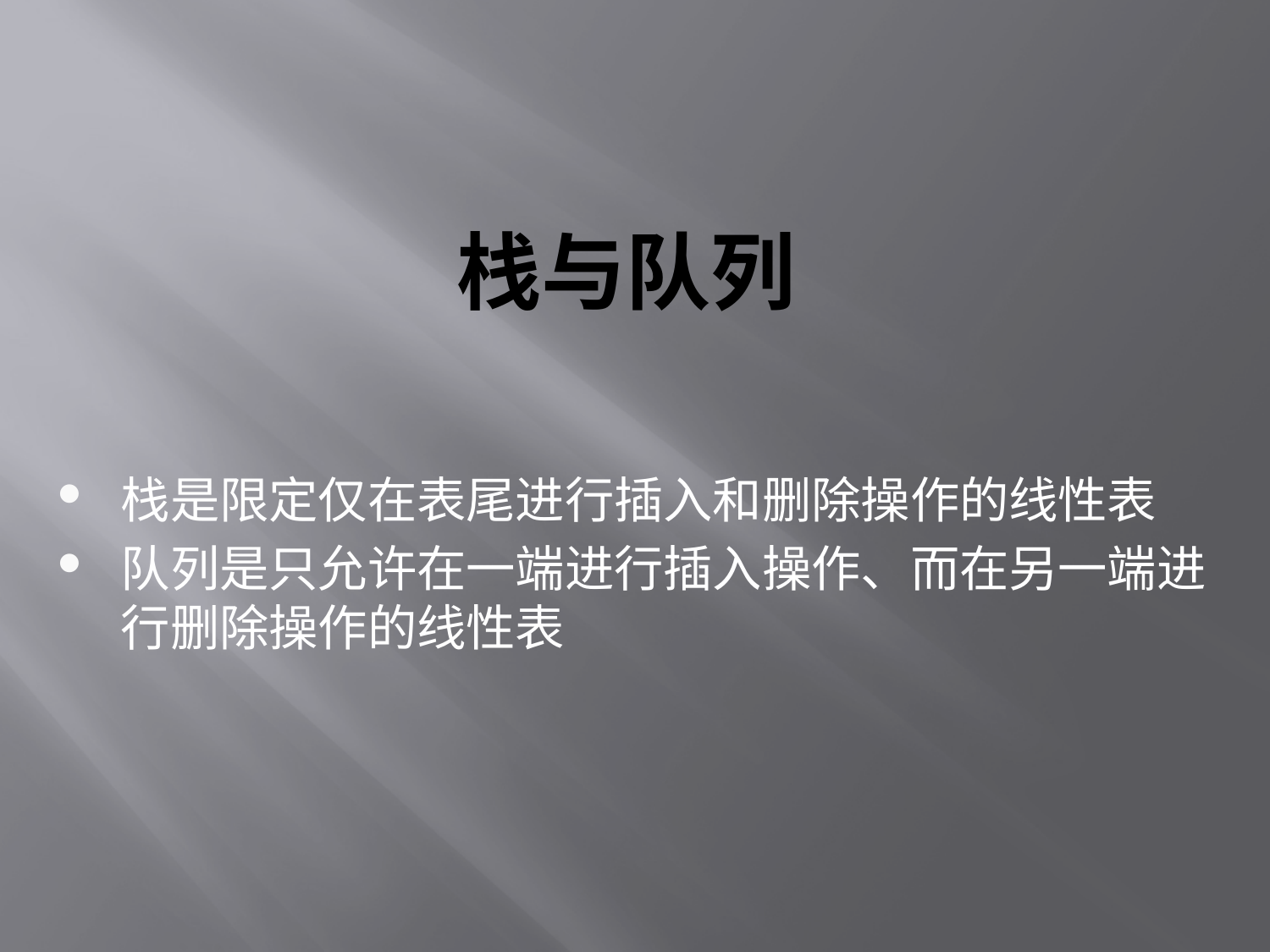

# 栈与队列
栈是限定仅在表尾进行插入和删除操作的线性表
队列是只允许在一端进行插入操作、而在另一端进行删除操作的线性表